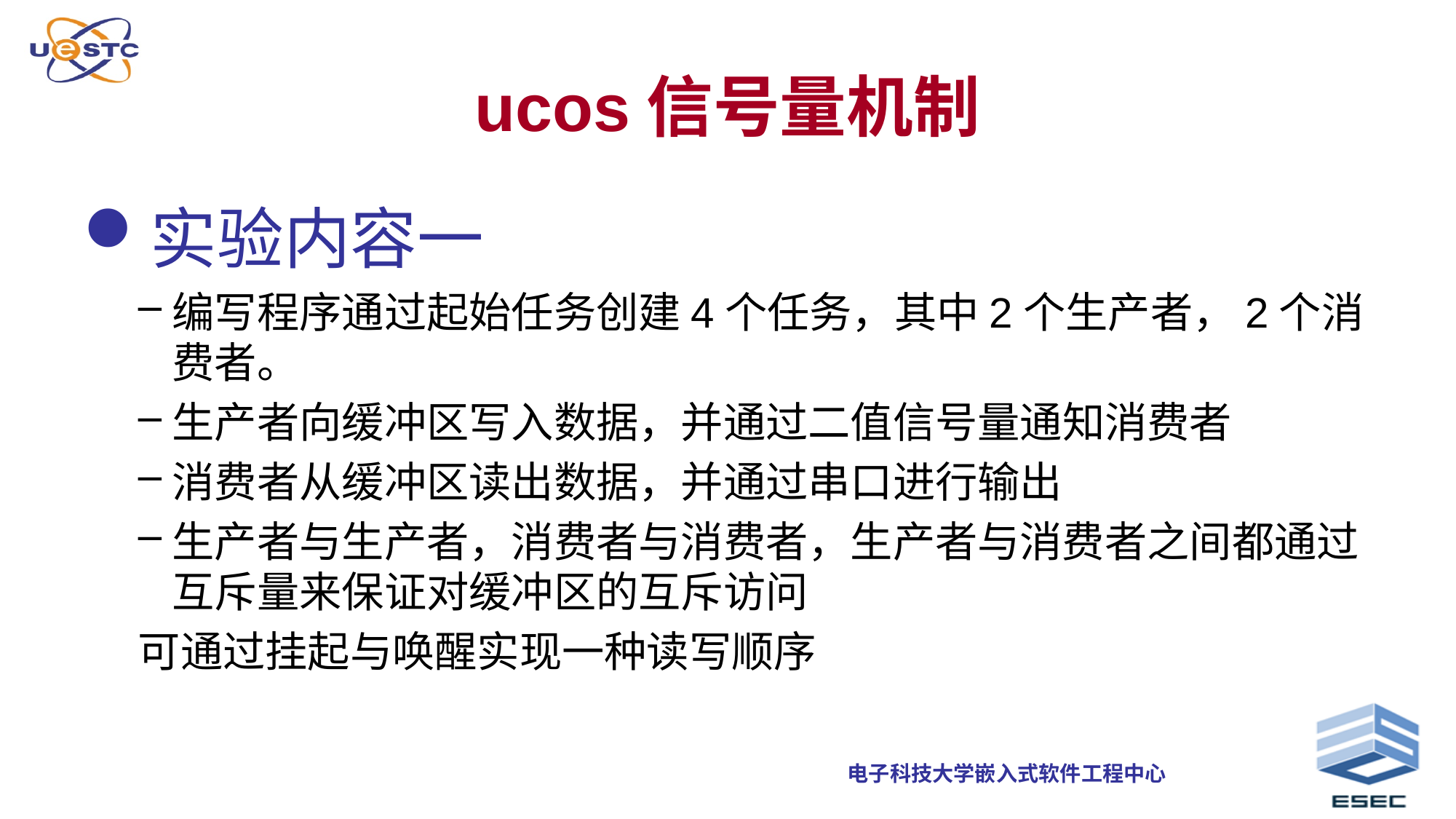

# ucos信号量机制
实验内容一
编写程序通过起始任务创建4个任务，其中2个生产者，2个消费者。
生产者向缓冲区写入数据，并通过二值信号量通知消费者
消费者从缓冲区读出数据，并通过串口进行输出
生产者与生产者，消费者与消费者，生产者与消费者之间都通过互斥量来保证对缓冲区的互斥访问
可通过挂起与唤醒实现一种读写顺序